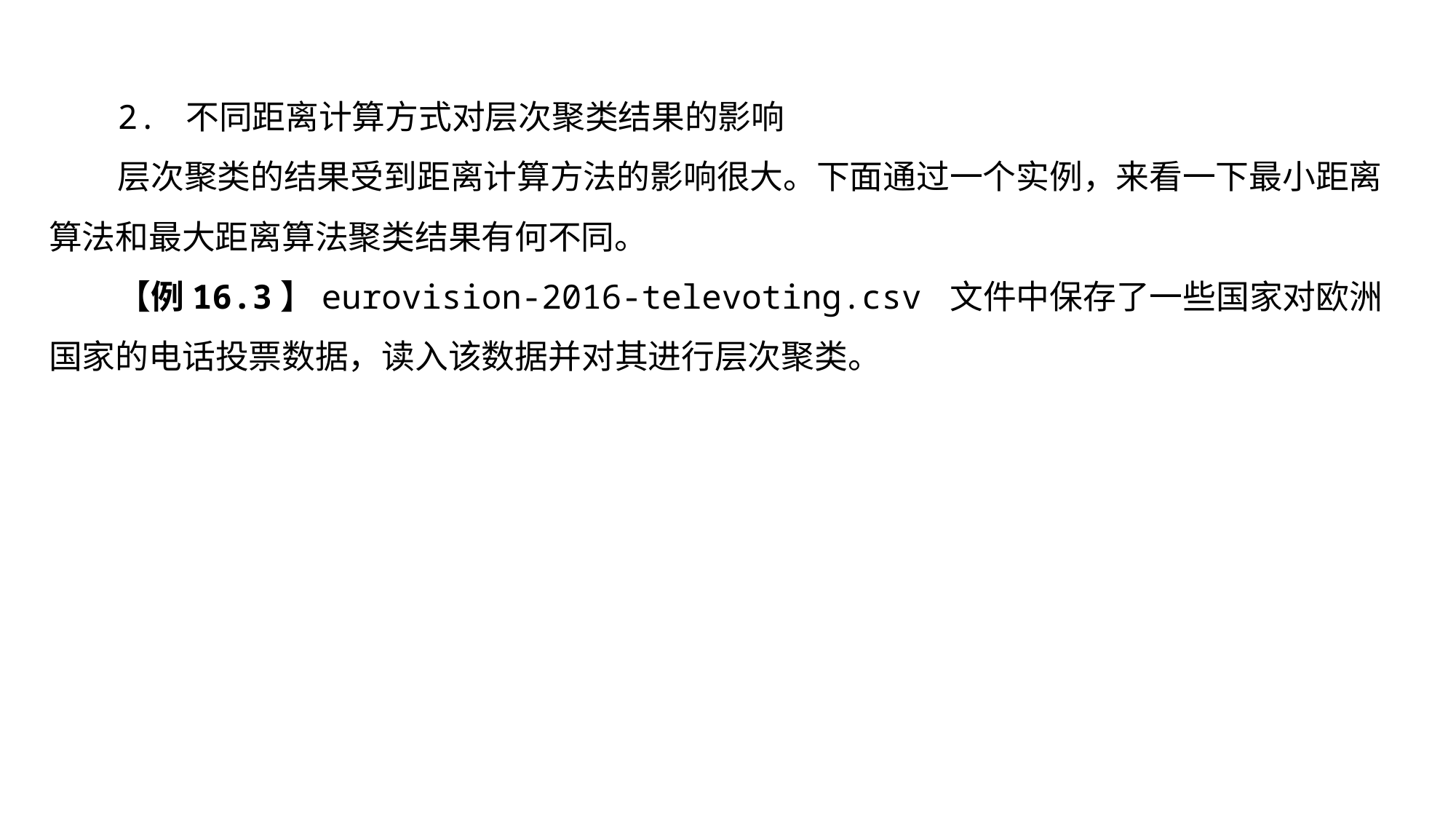

2. 不同距离计算方式对层次聚类结果的影响
层次聚类的结果受到距离计算方法的影响很大。下面通过一个实例，来看一下最小距离算法和最大距离算法聚类结果有何不同。
【例16.3】eurovision-2016-televoting.csv 文件中保存了一些国家对欧洲国家的电话投票数据，读入该数据并对其进行层次聚类。